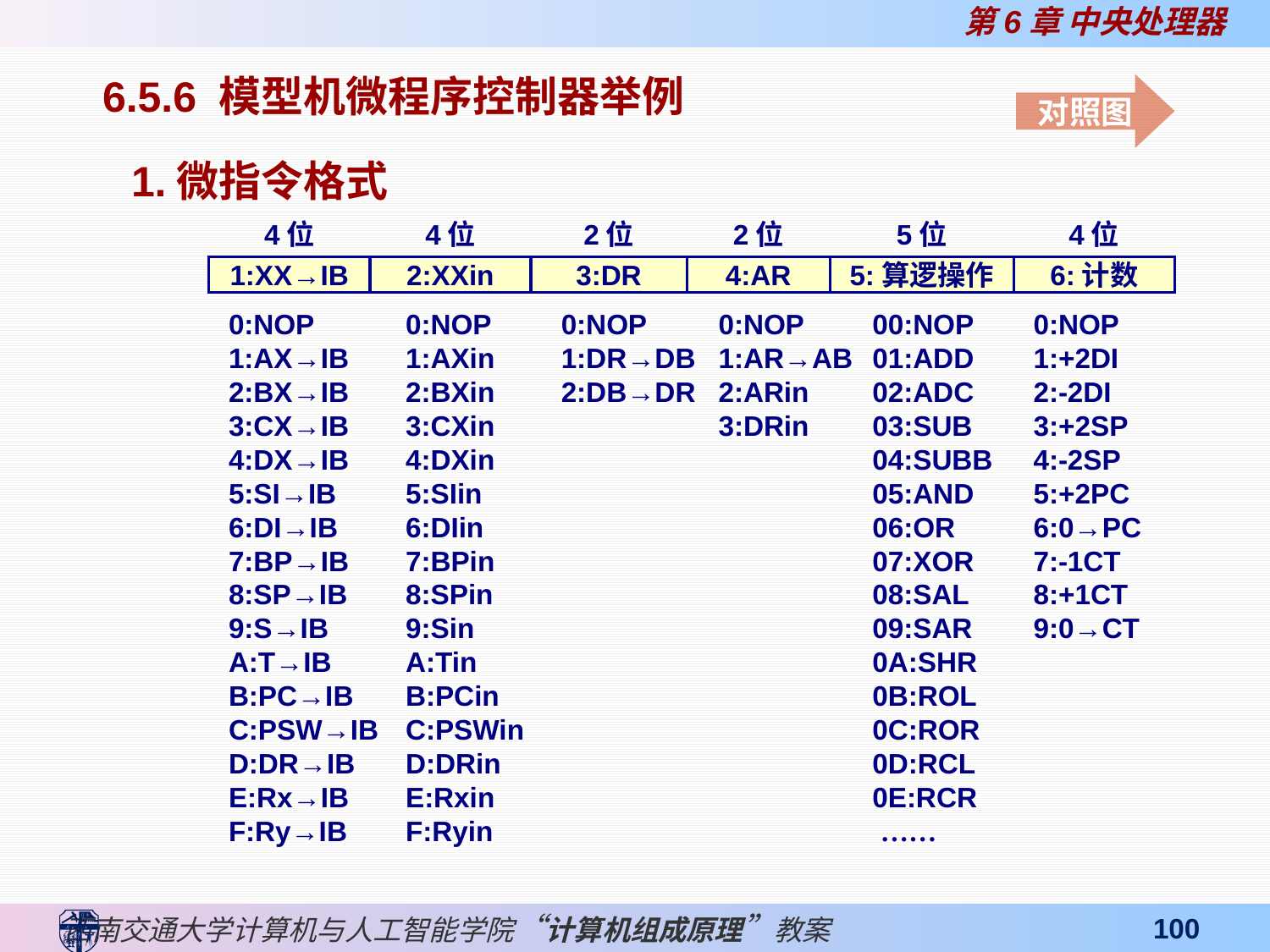

6.5.6 模型机微程序控制器举例
对照图
1.微指令格式
4位
4位
2位
2位
5位
4位
1:XX→IB
2:XXin
3:DR
4:AR
5:算逻操作
6:计数
0:NOP
1:AX→IB
2:BX→IB
3:CX→IB
4:DX→IB
5:SI→IB
6:DI→IB
7:BP→IB
8:SP→IB
9:S→IB
A:T→IB B:PC→IB
C:PSW→IB D:DR→IB
E:Rx→IB
F:Ry→IB

0:NOP
1:AXin
2:BXin
3:CXin
4:DXin
5:SIin
6:DIin
7:BPin
8:SPin
9:Sin
A:Tin B:PCin
C:PSWin D:DRin
E:Rxin
F:Ryin

0:NOP
1:DR→DB
2:DB→DR

0:NOP
1:AR→AB
2:ARin
3:DRin

00:NOP
01:ADD
02:ADC
03:SUB
04:SUBB
05:AND
06:OR
07:XOR
08:SAL
09:SAR
0A:SHR 0B:ROL
0C:ROR 0D:RCL
0E:RCR
 ……

0:NOP
1:+2DI
2:-2DI
3:+2SP
4:-2SP
5:+2PC
6:0→PC
7:-1CT
8:+1CT
9:0→CT